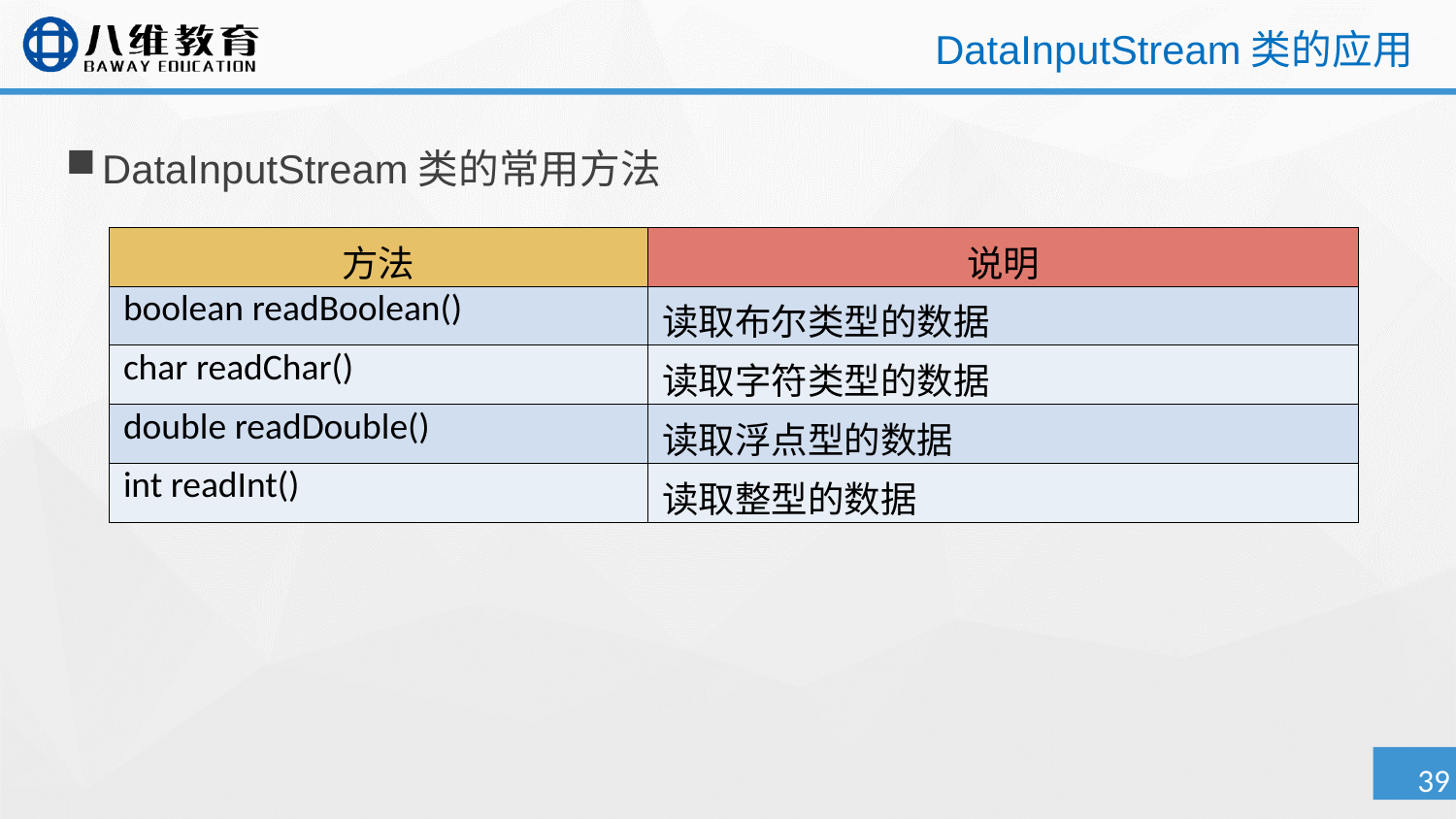

# DataInputStream类的应用
DataInputStream类的常用方法
| 方法 | 说明 |
| --- | --- |
| boolean readBoolean() | 读取布尔类型的数据 |
| char readChar() | 读取字符类型的数据 |
| double readDouble() | 读取浮点型的数据 |
| int readInt() | 读取整型的数据 |